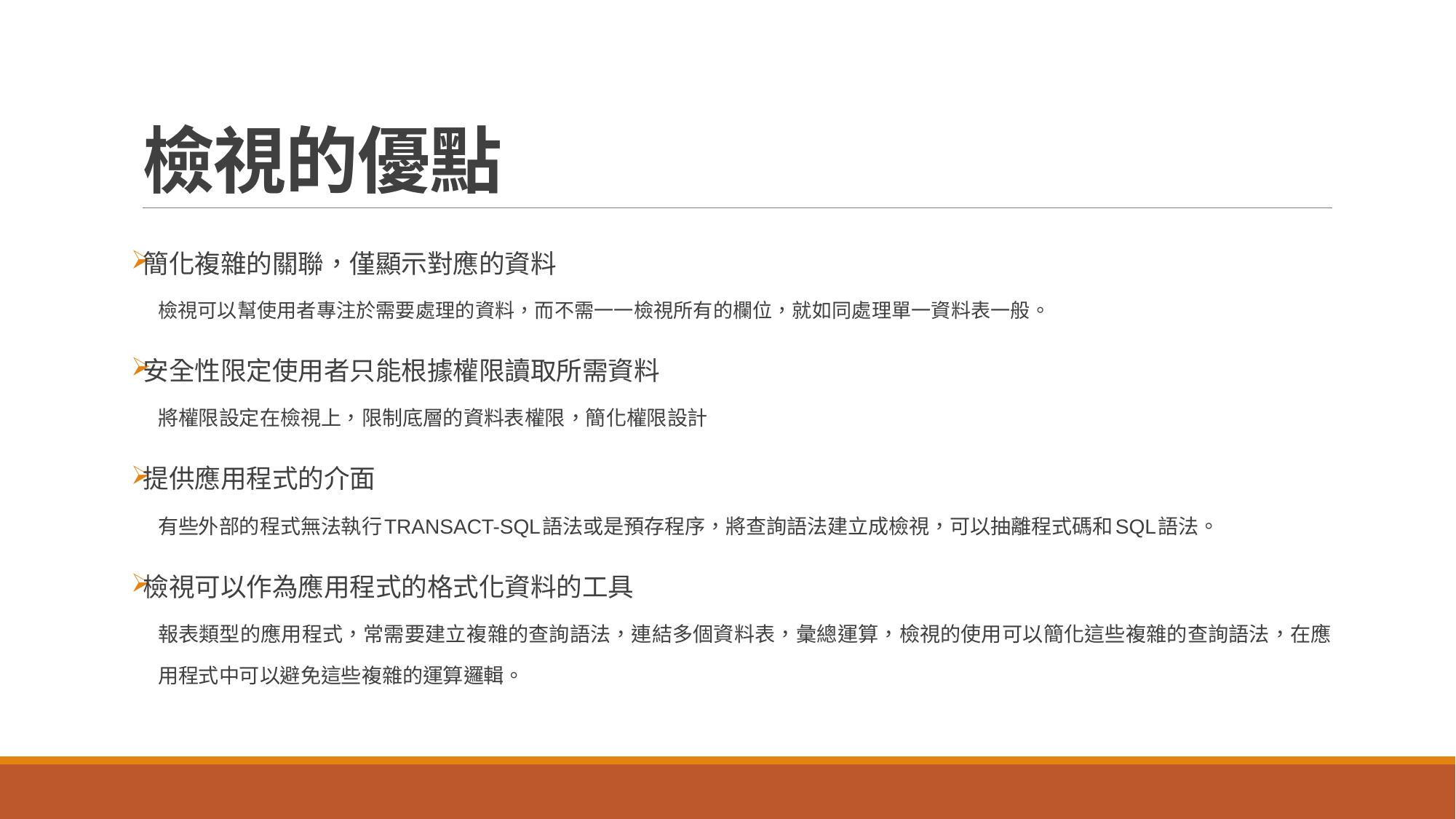

# 檢視的優點
簡化複雜的關聯，僅顯示對應的資料
檢視可以幫使用者專注於需要處理的資料，而不需一一檢視所有的欄位，就如同處理單一資料表一般。
安全性限定使用者只能根據權限讀取所需資料
將權限設定在檢視上，限制底層的資料表權限，簡化權限設計
提供應用程式的介面
有些外部的程式無法執行TRANSACT-SQL語法或是預存程序，將查詢語法建立成檢視，可以抽離程式碼和SQL語法。
檢視可以作為應用程式的格式化資料的工具
報表類型的應用程式，常需要建立複雜的查詢語法，連結多個資料表，彙總運算，檢視的使用可以簡化這些複雜的查詢語法，在應用程式中可以避免這些複雜的運算邏輯。